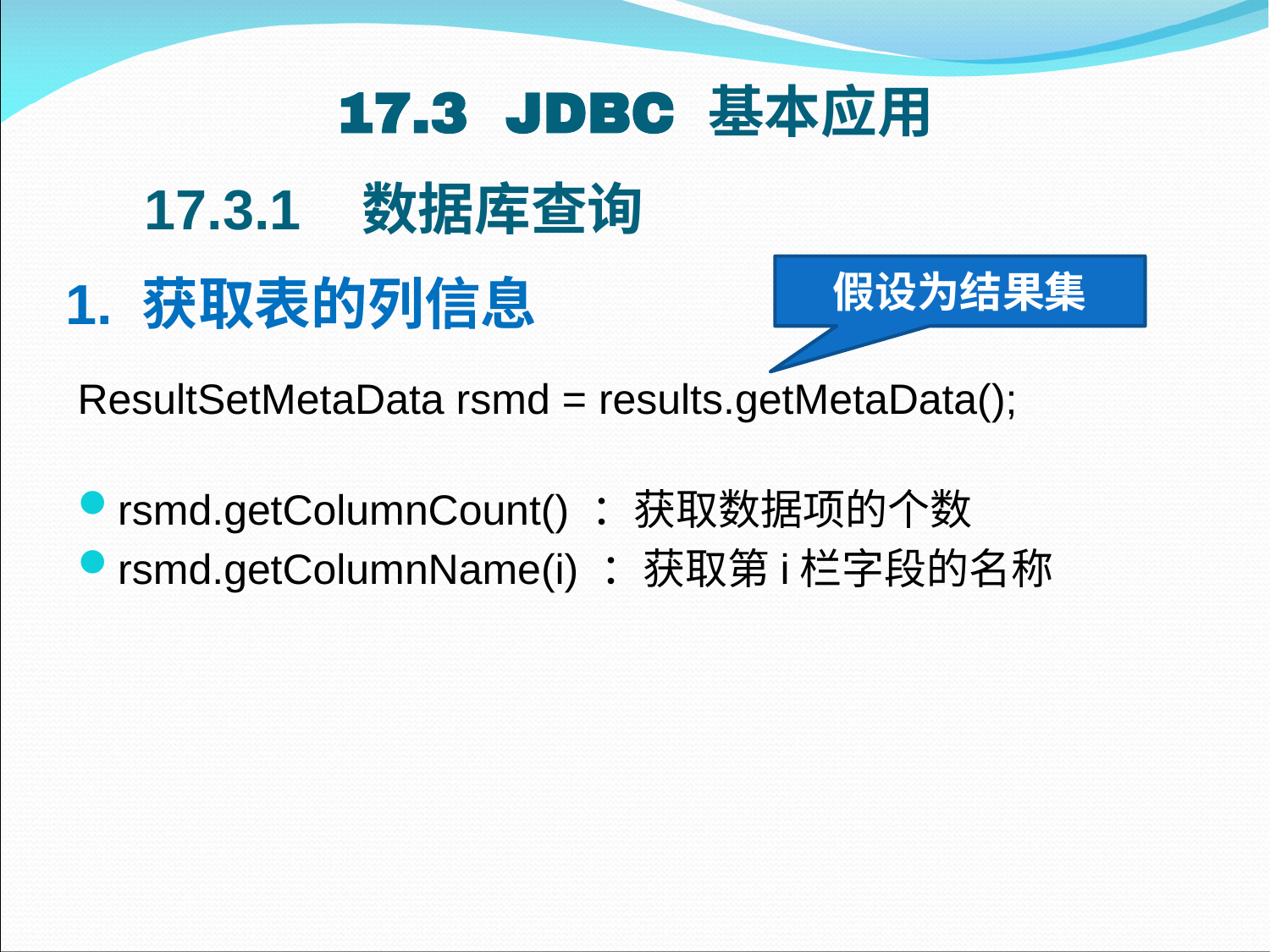

17.3  JDBC 基本应用
  17.3.1   数据库查询
假设为结果集
# 1. 获取表的列信息
ResultSetMetaData rsmd = results.getMetaData();
rsmd.getColumnCount() ：获取数据项的个数
rsmd.getColumnName(i) ：获取第i栏字段的名称